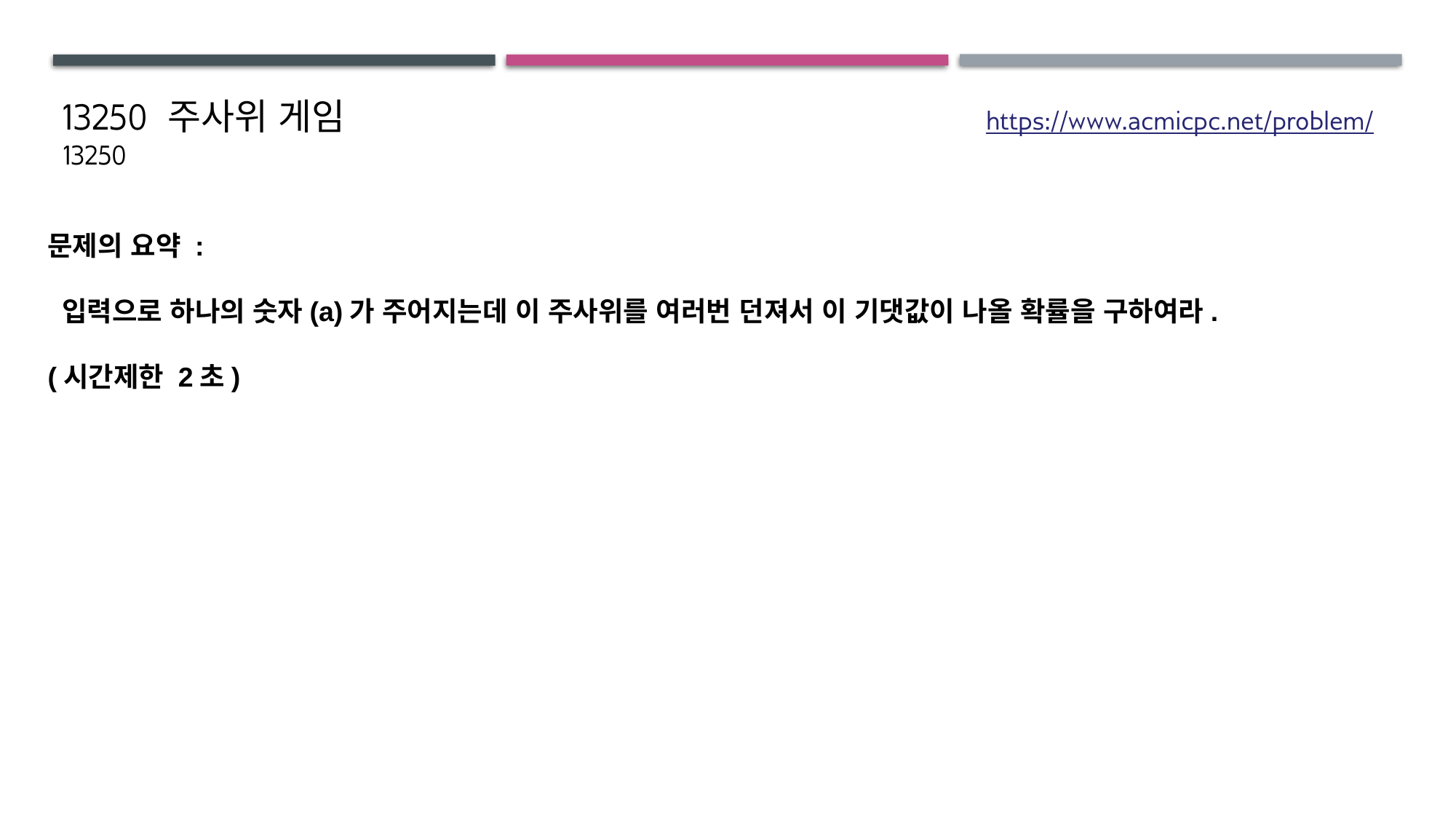

13250 주사위 게임                                                              https://www.acmicpc.net/problem/13250

문제의 요약 :

 입력으로 하나의 숫자(a)가 주어지는데 이 주사위를 여러번 던져서 이 기댓값이 나올 확률을 구하여라.

(시간제한 2초)